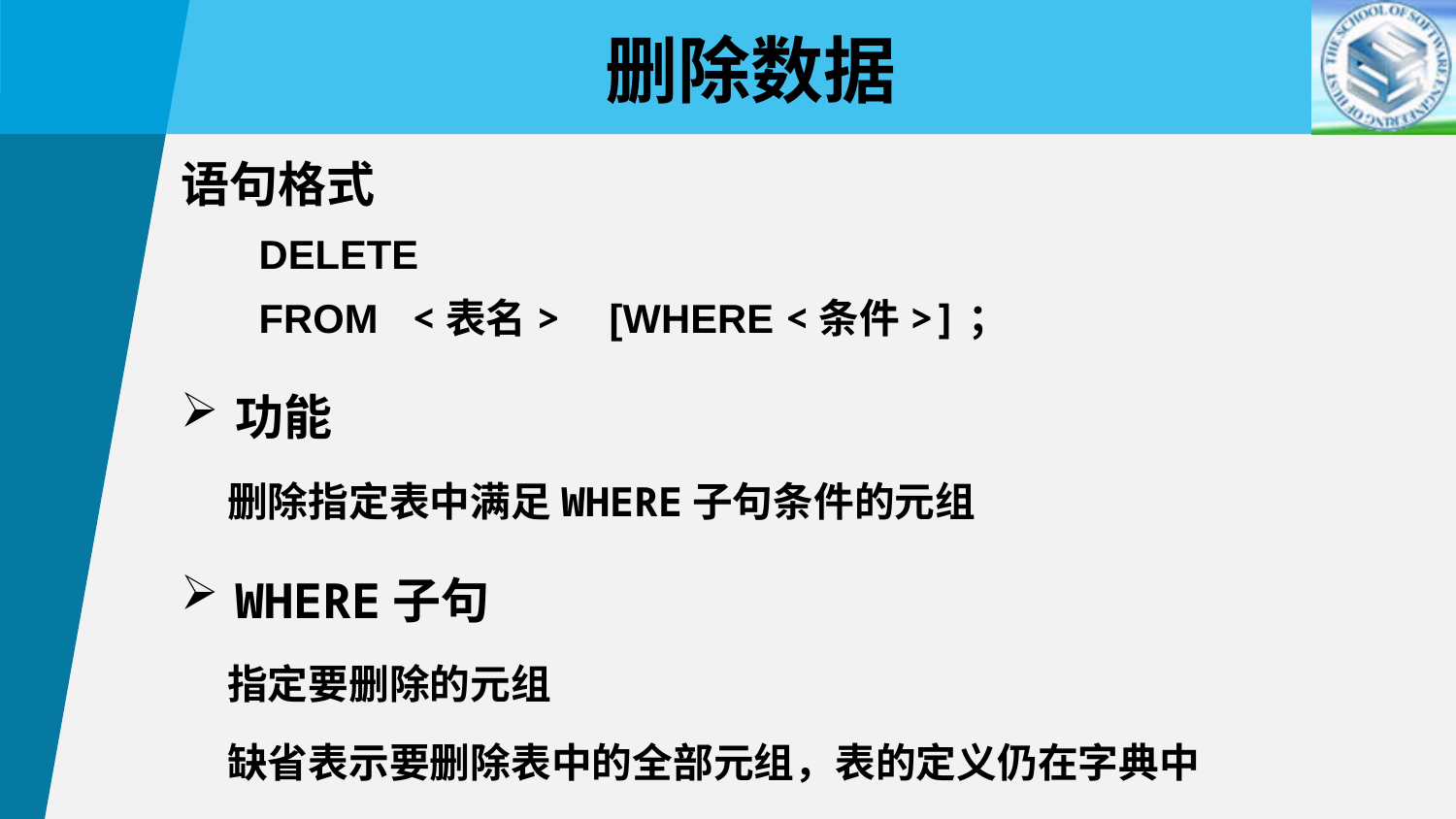

删除数据
语句格式
       DELETE
       FROM   <表名>  [WHERE <条件>]；
功能
    删除指定表中满足WHERE子句条件的元组
WHERE子句
    指定要删除的元组
    缺省表示要删除表中的全部元组，表的定义仍在字典中